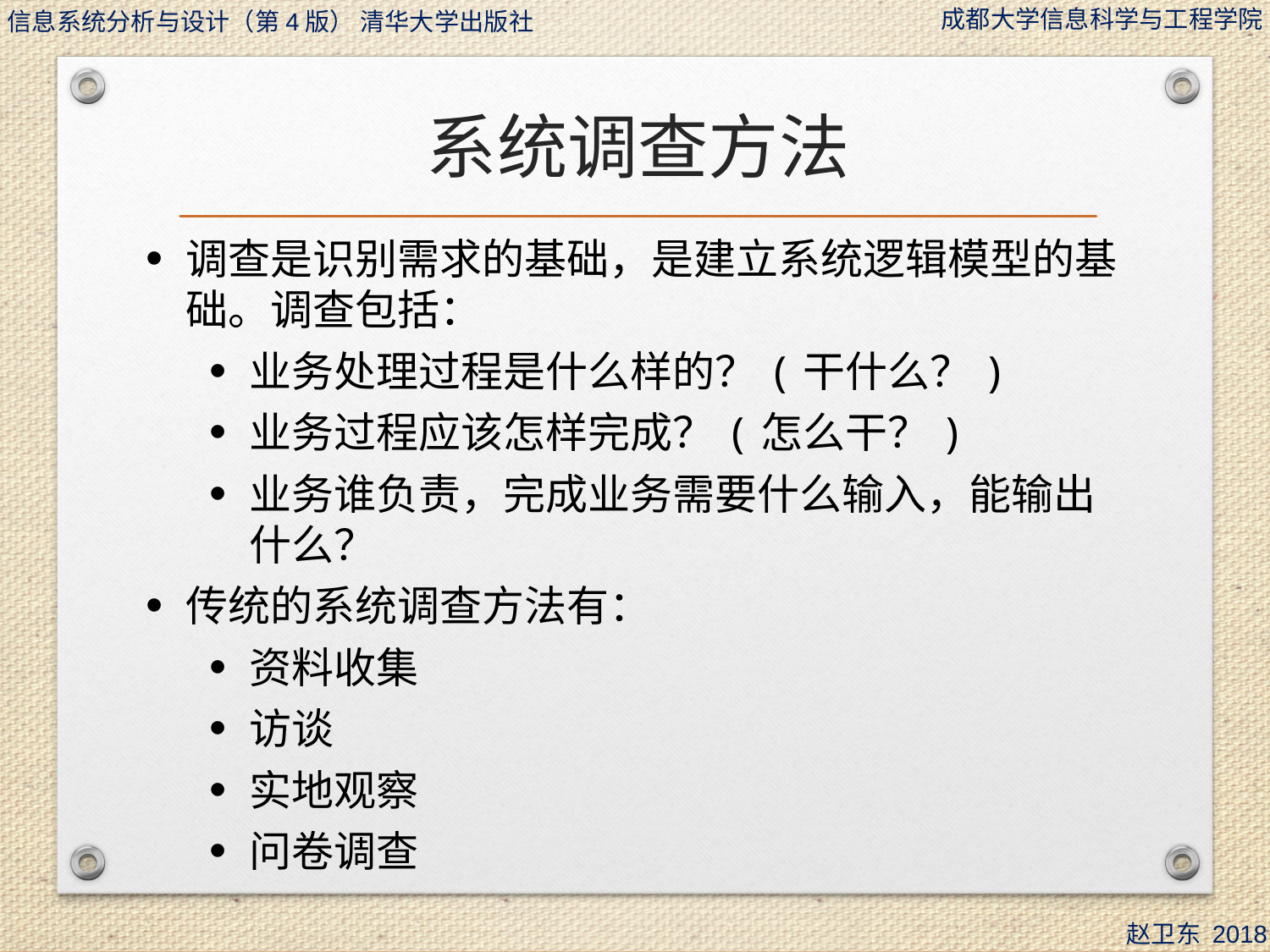

# 系统调查方法
调查是识别需求的基础，是建立系统逻辑模型的基础。调查包括：
业务处理过程是什么样的？(干什么？)
业务过程应该怎样完成？(怎么干？)
业务谁负责，完成业务需要什么输入，能输出什么？
传统的系统调查方法有：
资料收集
访谈
实地观察
问卷调查